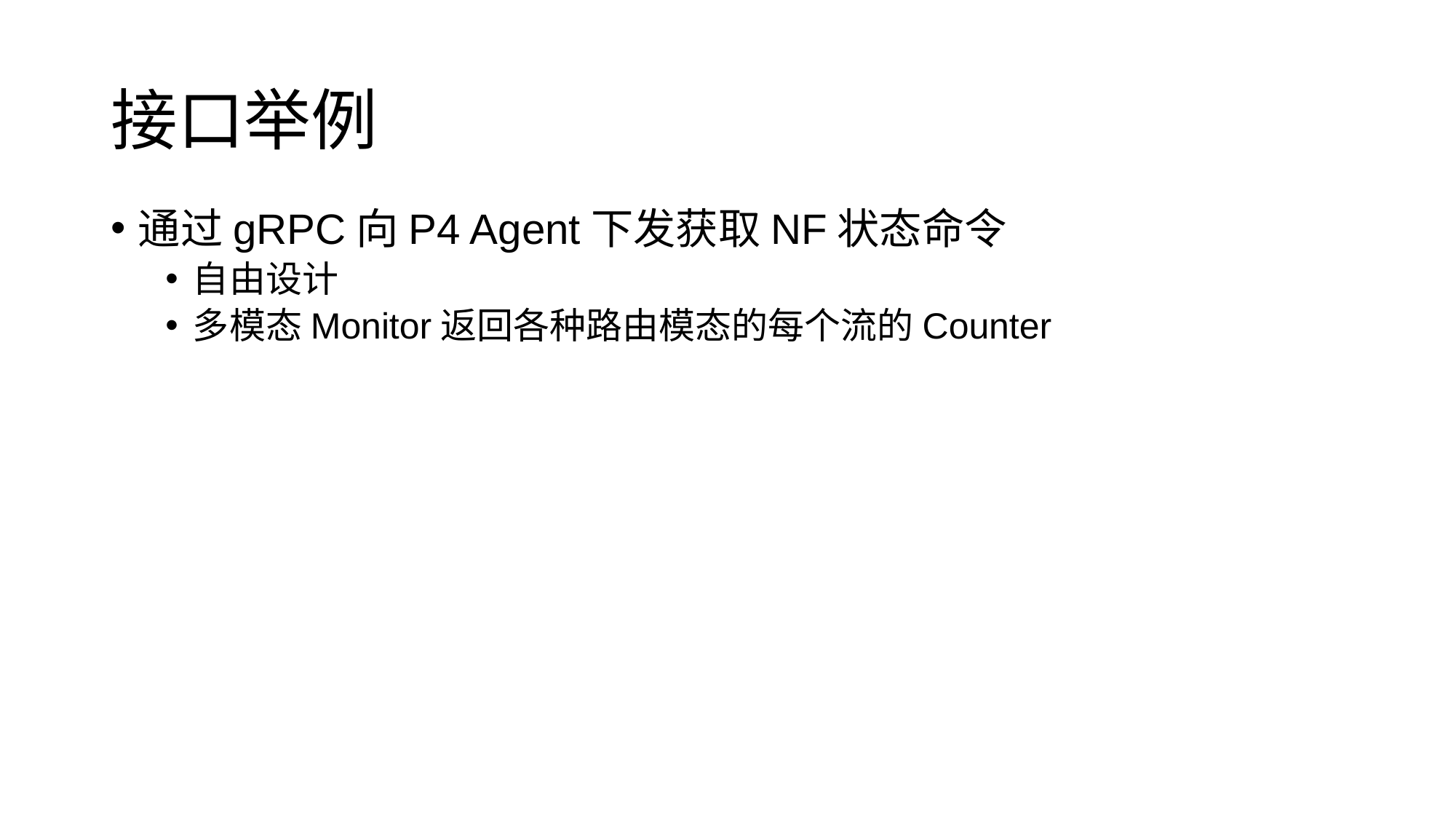

# 接口举例
通过gRPC向P4 Agent下发获取NF状态命令
自由设计
多模态Monitor返回各种路由模态的每个流的Counter